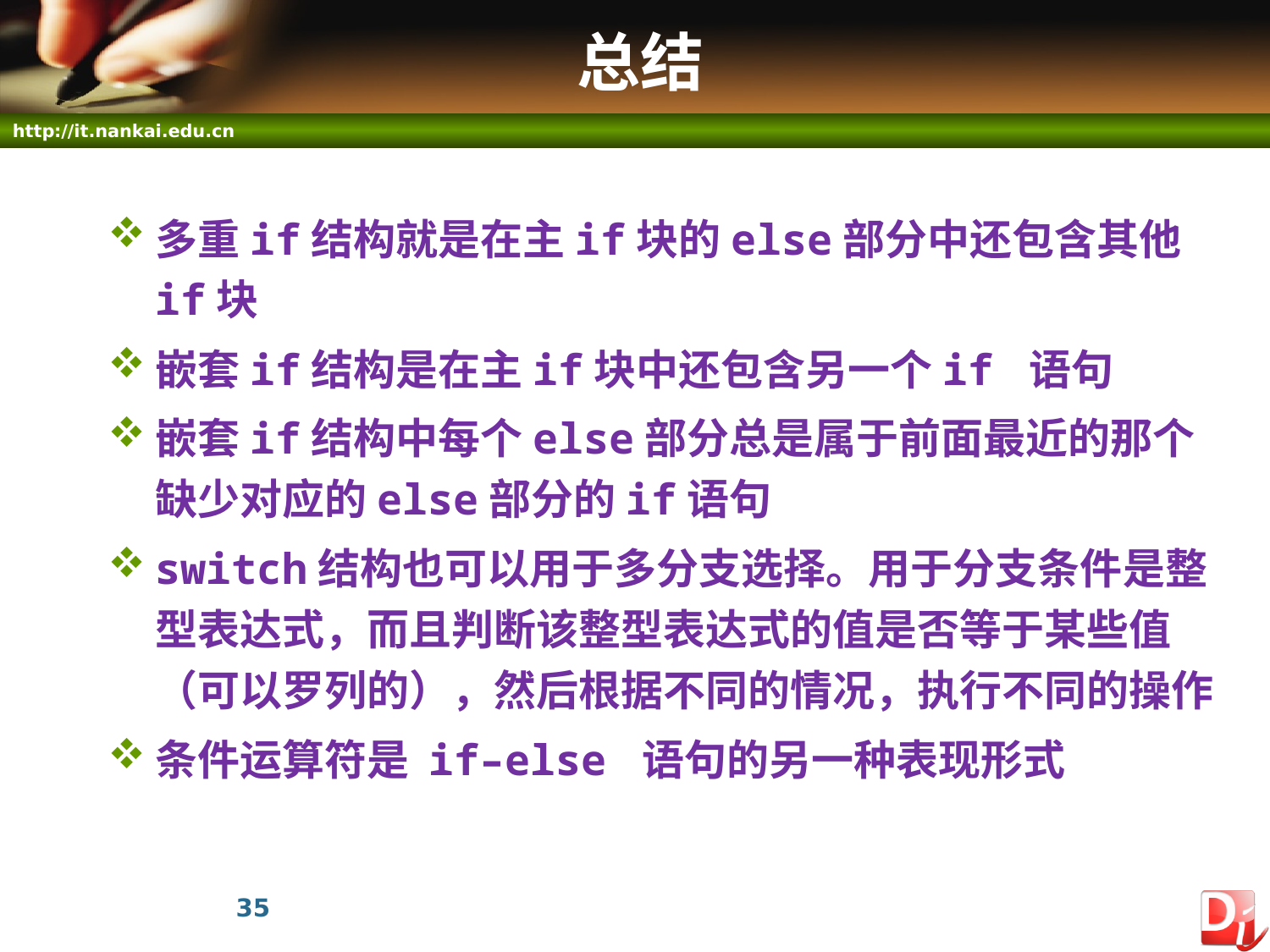

# 总结
多重if结构就是在主if块的else部分中还包含其他if块
嵌套if结构是在主if块中还包含另一个if 语句
嵌套if结构中每个else部分总是属于前面最近的那个缺少对应的else部分的if语句
switch结构也可以用于多分支选择。用于分支条件是整型表达式，而且判断该整型表达式的值是否等于某些值（可以罗列的），然后根据不同的情况，执行不同的操作
条件运算符是 if–else 语句的另一种表现形式
35